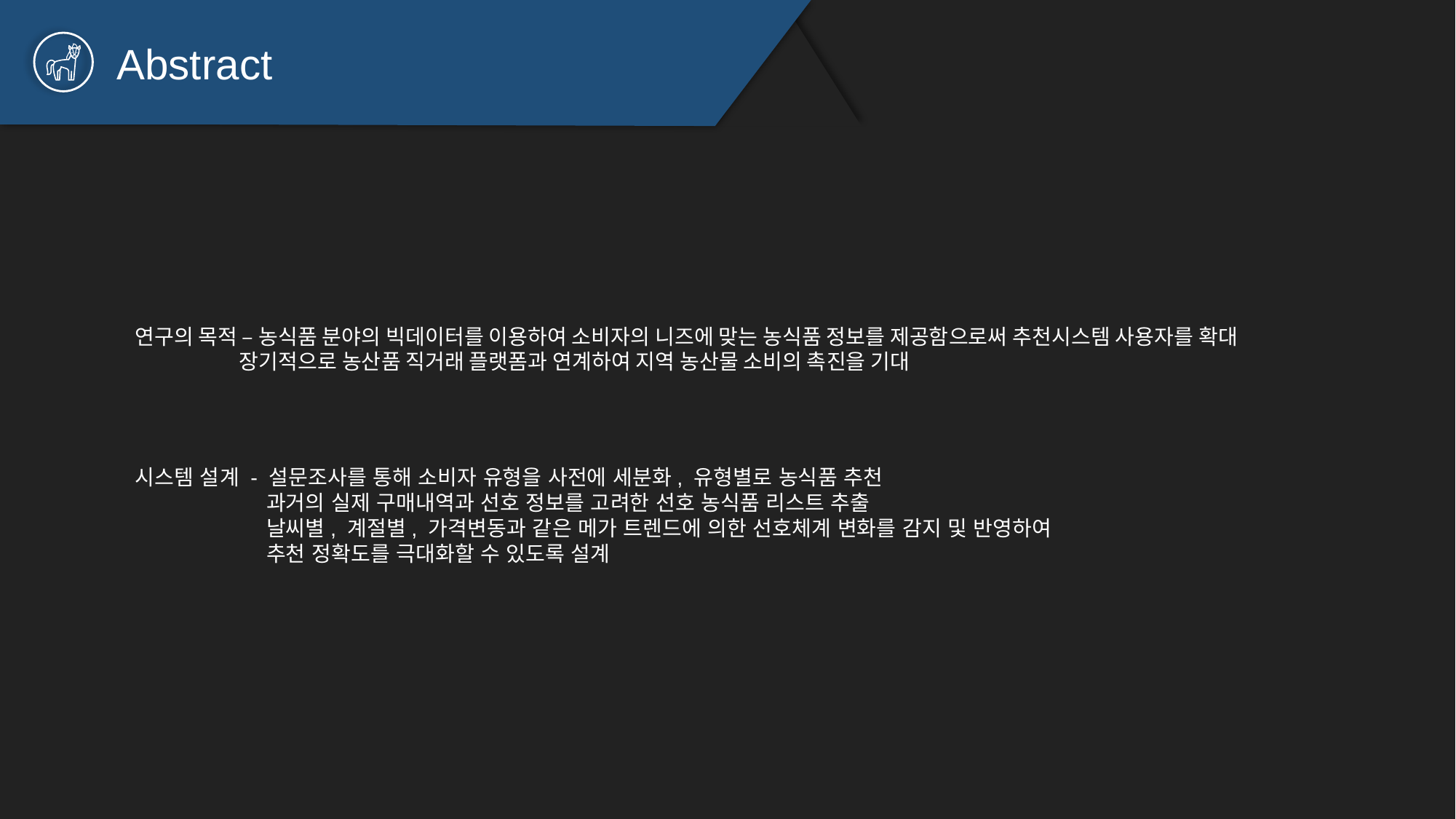

Abstract
연구의 목적 – 농식품 분야의 빅데이터를 이용하여 소비자의 니즈에 맞는 농식품 정보를 제공함으로써 추천시스템 사용자를 확대
                     장기적으로 농산품 직거래 플랫폼과 연계하여 지역 농산물 소비의 촉진을 기대
시스템 설계 - 설문조사를 통해 소비자 유형을 사전에 세분화, 유형별로 농식품 추천
                     과거의 실제 구매내역과 선호 정보를 고려한 선호 농식품 리스트 추출
                     날씨별, 계절별, 가격변동과 같은 메가 트렌드에 의한 선호체계 변화를 감지 및 반영하여
                     추천 정확도를 극대화할 수 있도록 설계